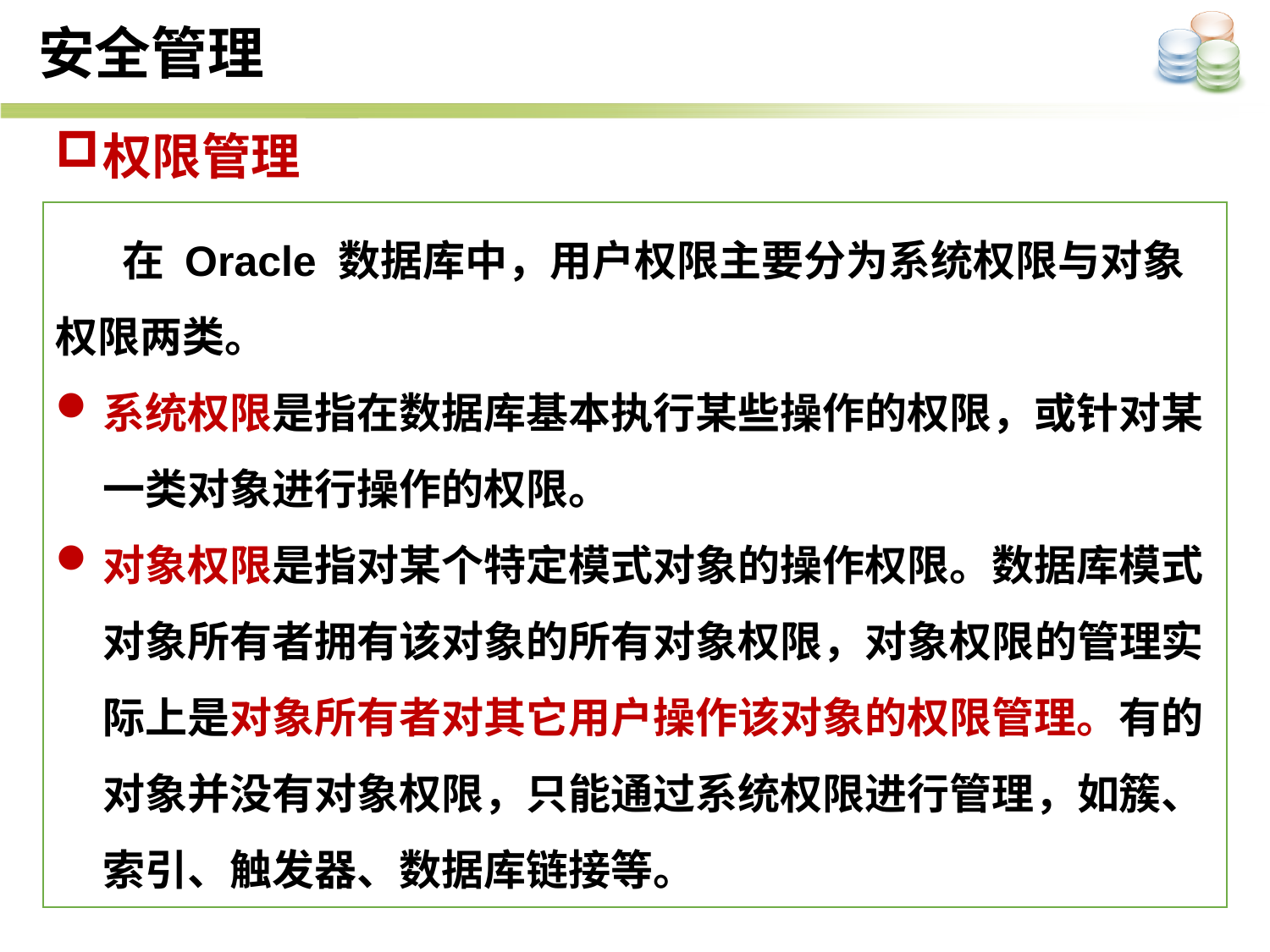

安全管理
权限管理
      在 Oracle 数据库中，用户权限主要分为系统权限与对象权限两类。
系统权限是指在数据库基本执行某些操作的权限，或针对某一类对象进行操作的权限。
对象权限是指对某个特定模式对象的操作权限。数据库模式对象所有者拥有该对象的所有对象权限，对象权限的管理实际上是对象所有者对其它用户操作该对象的权限管理。有的对象并没有对象权限，只能通过系统权限进行管理，如簇、索引、触发器、数据库链接等。
21